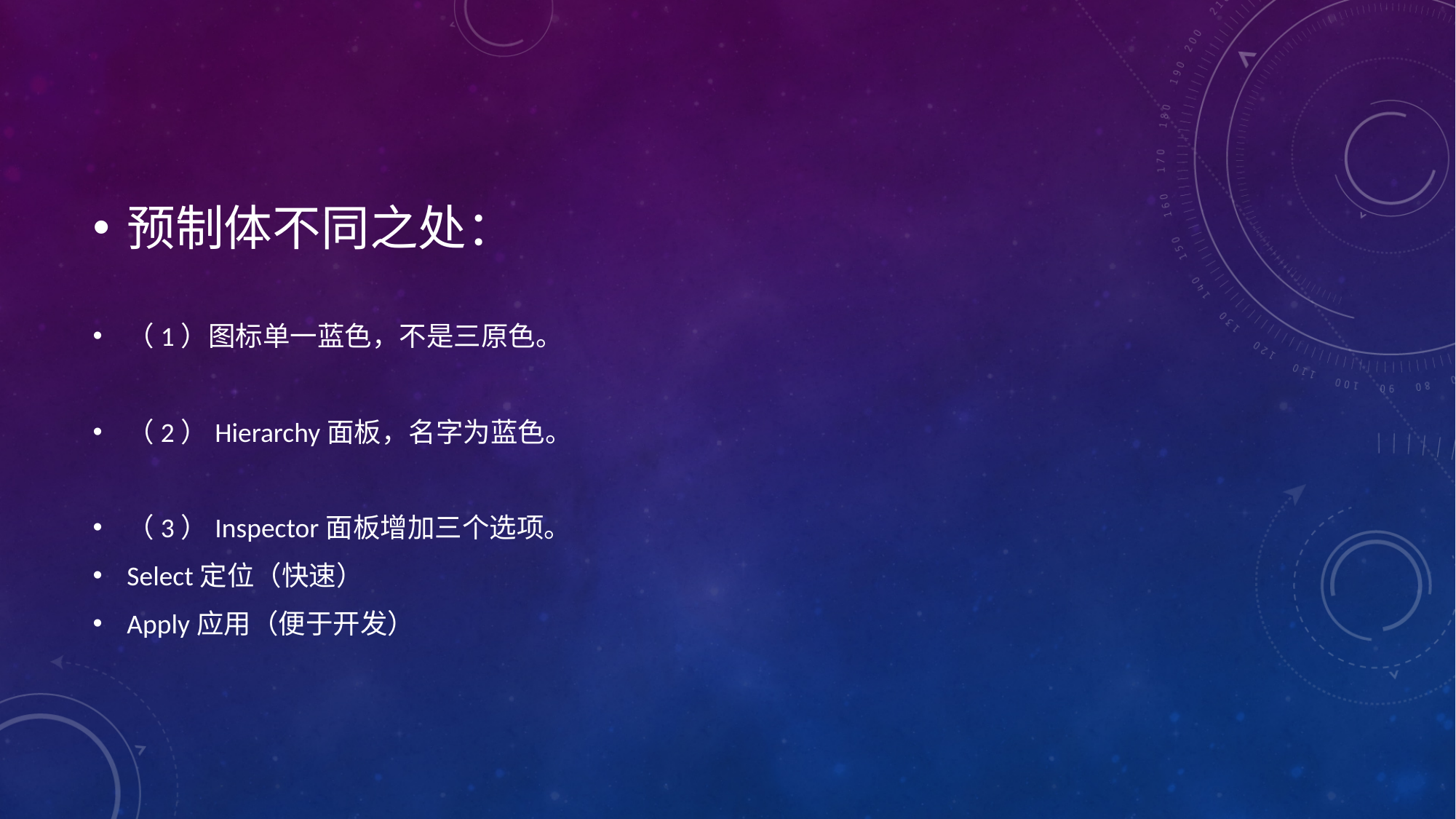

#
预制体不同之处：

（1）图标单一蓝色，不是三原色。

（2）Hierarchy面板，名字为蓝色。

（3）Inspector面板增加三个选项。
Select定位（快速）
Apply应用（便于开发）